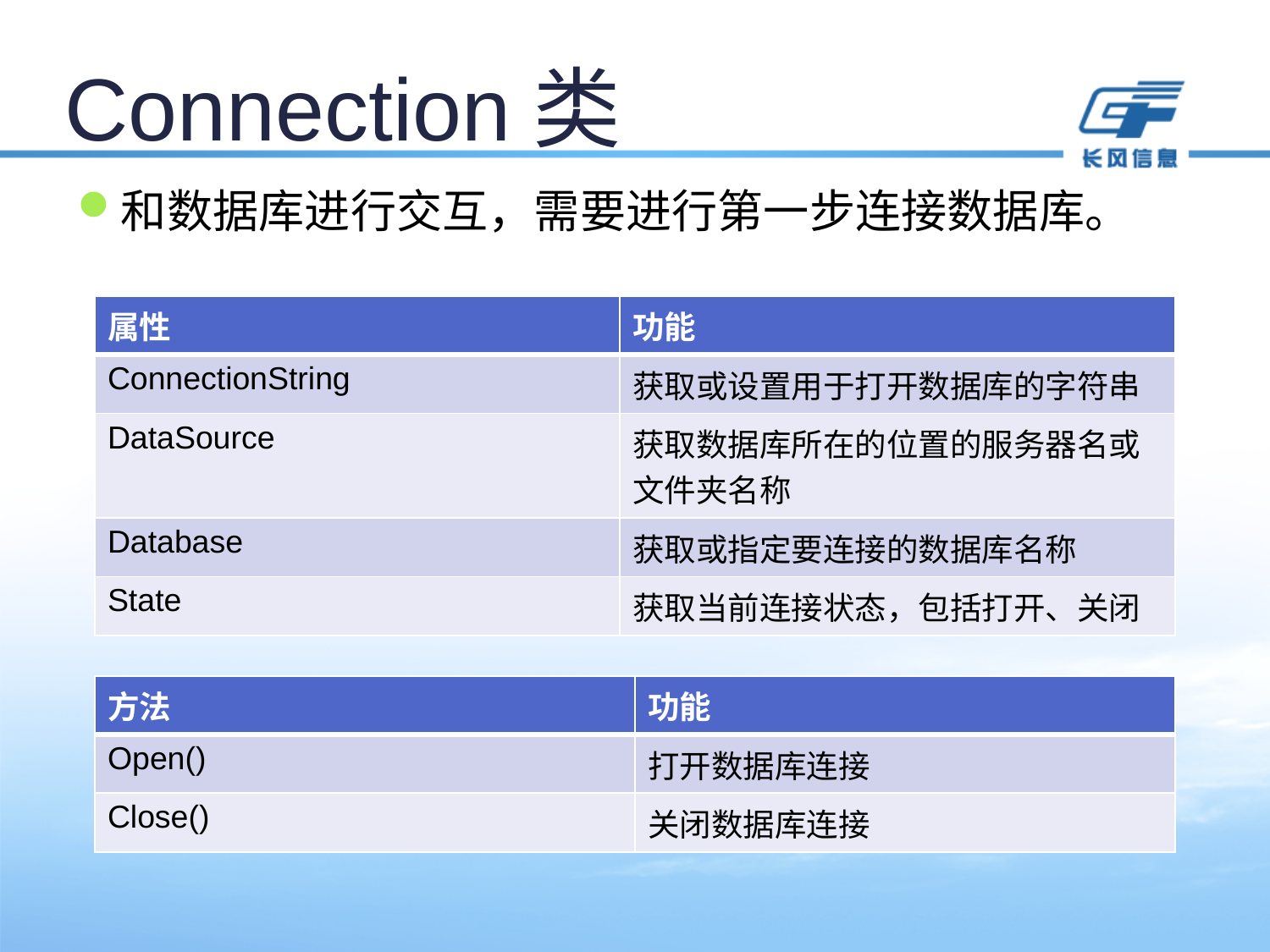

# Connection类
和数据库进行交互，需要进行第一步连接数据库。

| 属性 | 功能 |
| --- | --- |
| ConnectionString | 获取或设置用于打开数据库的字符串 |
| DataSource | 获取数据库所在的位置的服务器名或文件夹名称 |
| Database | 获取或指定要连接的数据库名称 |
| State | 获取当前连接状态，包括打开、关闭 |
| 方法 | 功能 |
| --- | --- |
| Open() | 打开数据库连接 |
| Close() | 关闭数据库连接 |